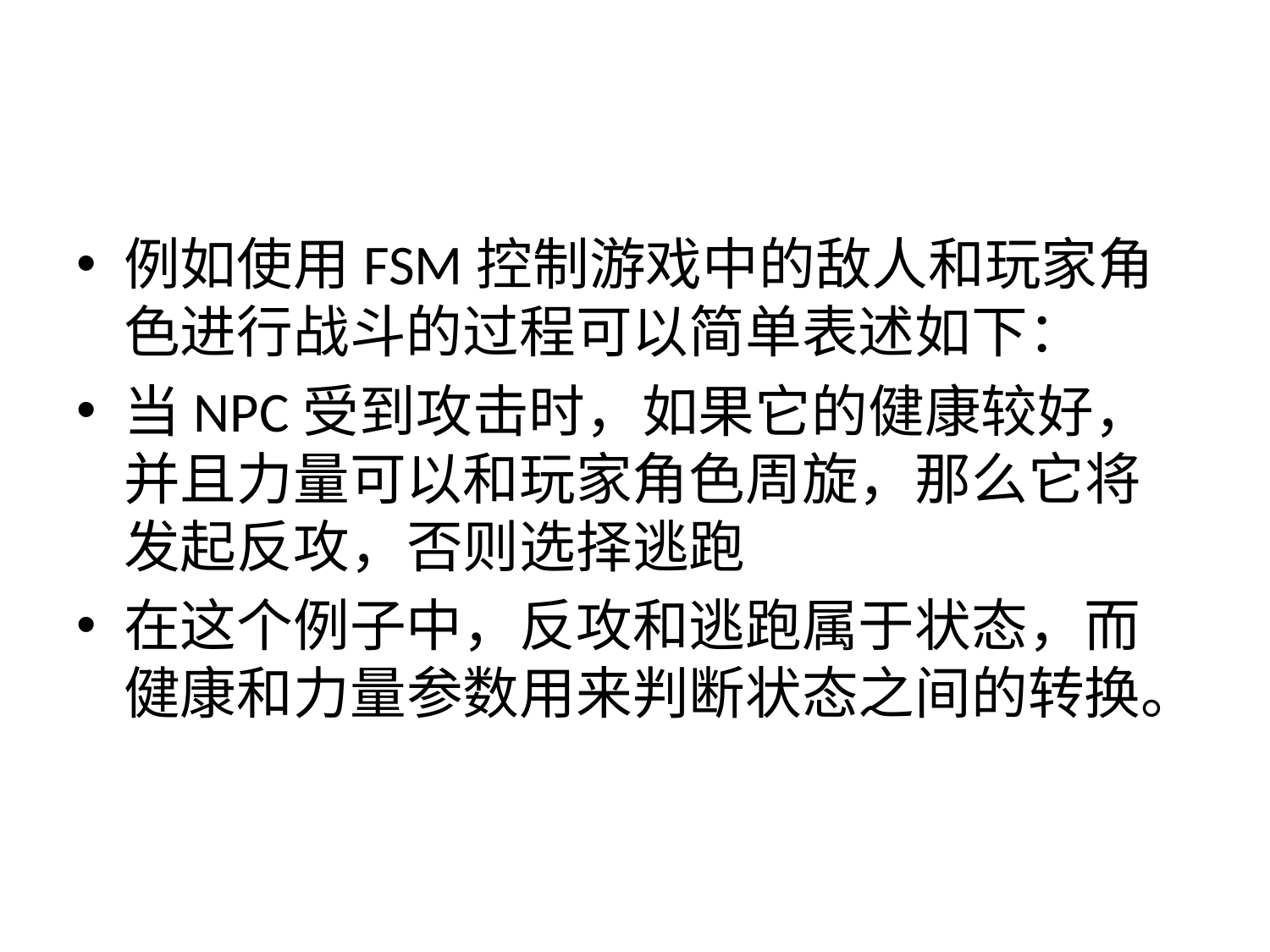

#
例如使用FSM控制游戏中的敌人和玩家角色进行战斗的过程可以简单表述如下：
当NPC受到攻击时，如果它的健康较好，并且力量可以和玩家角色周旋，那么它将发起反攻，否则选择逃跑
在这个例子中，反攻和逃跑属于状态，而健康和力量参数用来判断状态之间的转换。